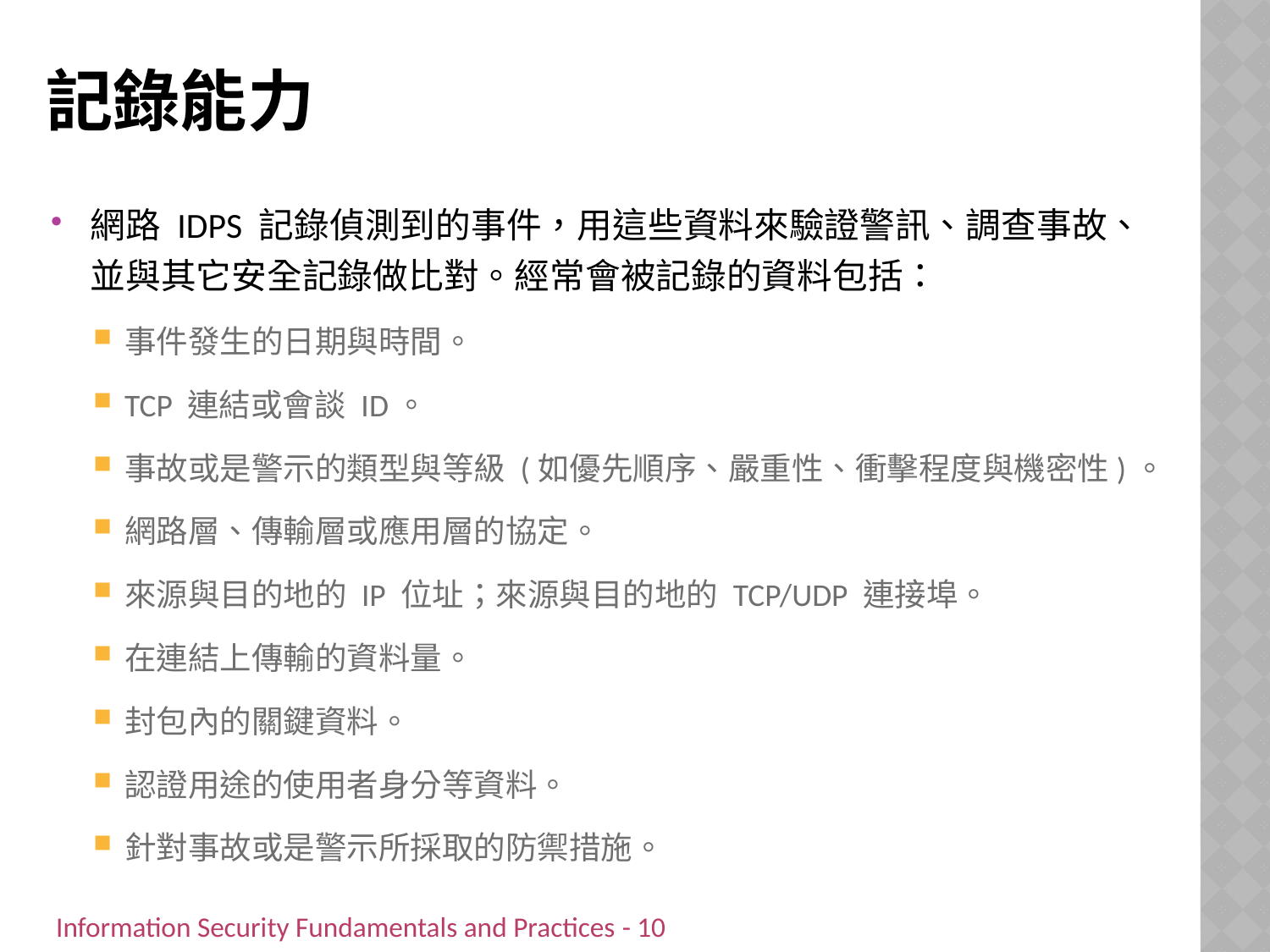

# 記錄能力
網路 IDPS 記錄偵測到的事件，用這些資料來驗證警訊、調查事故、並與其它安全記錄做比對。經常會被記錄的資料包括：
事件發生的日期與時間。
TCP 連結或會談 ID。
事故或是警示的類型與等級 (如優先順序、嚴重性、衝擊程度與機密性)。
網路層、傳輸層或應用層的協定。
來源與目的地的 IP 位址；來源與目的地的 TCP/UDP 連接埠。
在連結上傳輸的資料量。
封包內的關鍵資料。
認證用途的使用者身分等資料。
針對事故或是警示所採取的防禦措施。